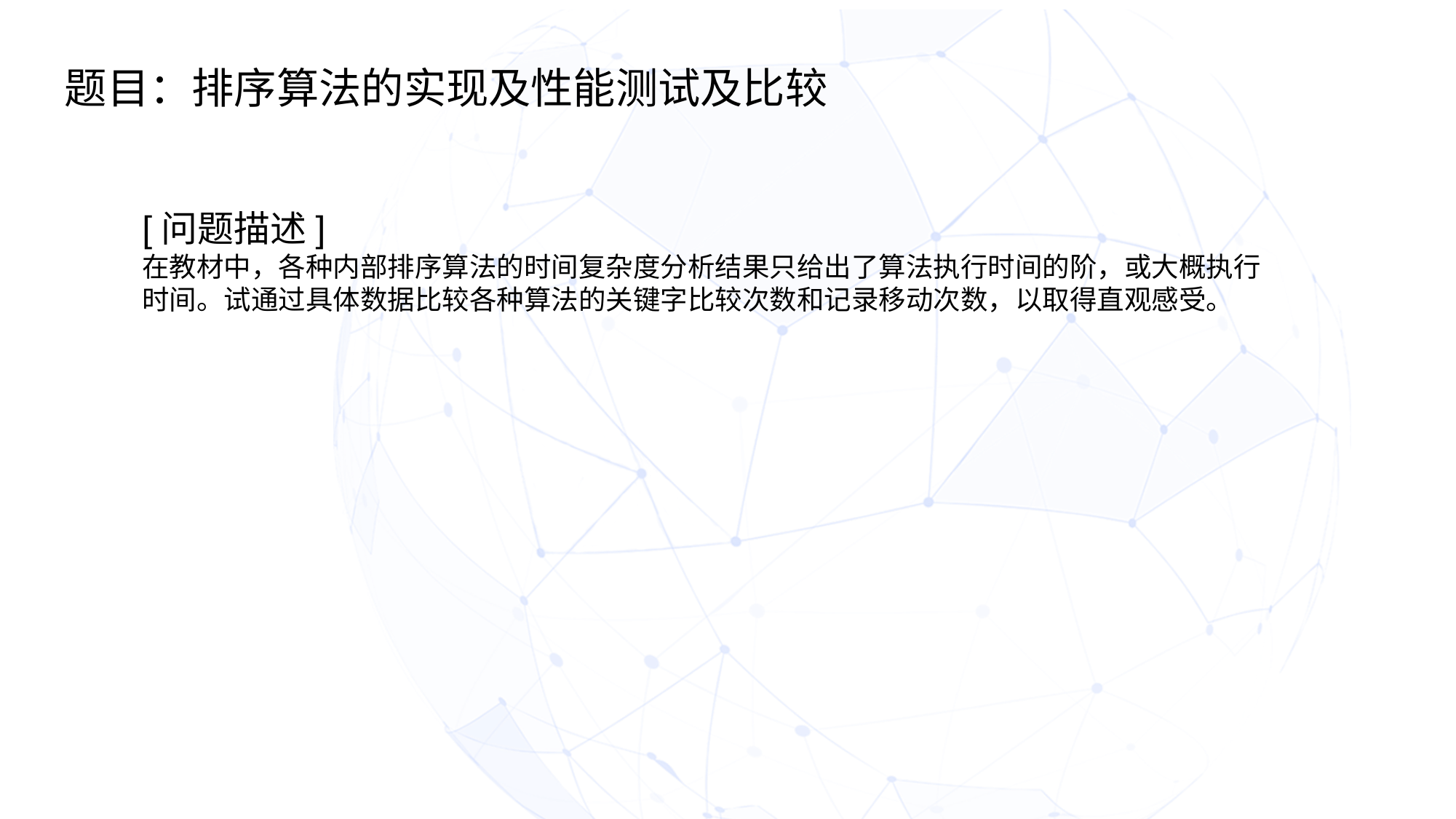

题目：排序算法的实现及性能测试及比较

[问题描述]
在教材中，各种内部排序算法的时间复杂度分析结果只给出了算法执行时间的阶，或大概执行时间。试通过具体数据比较各种算法的关键字比较次数和记录移动次数，以取得直观感受。